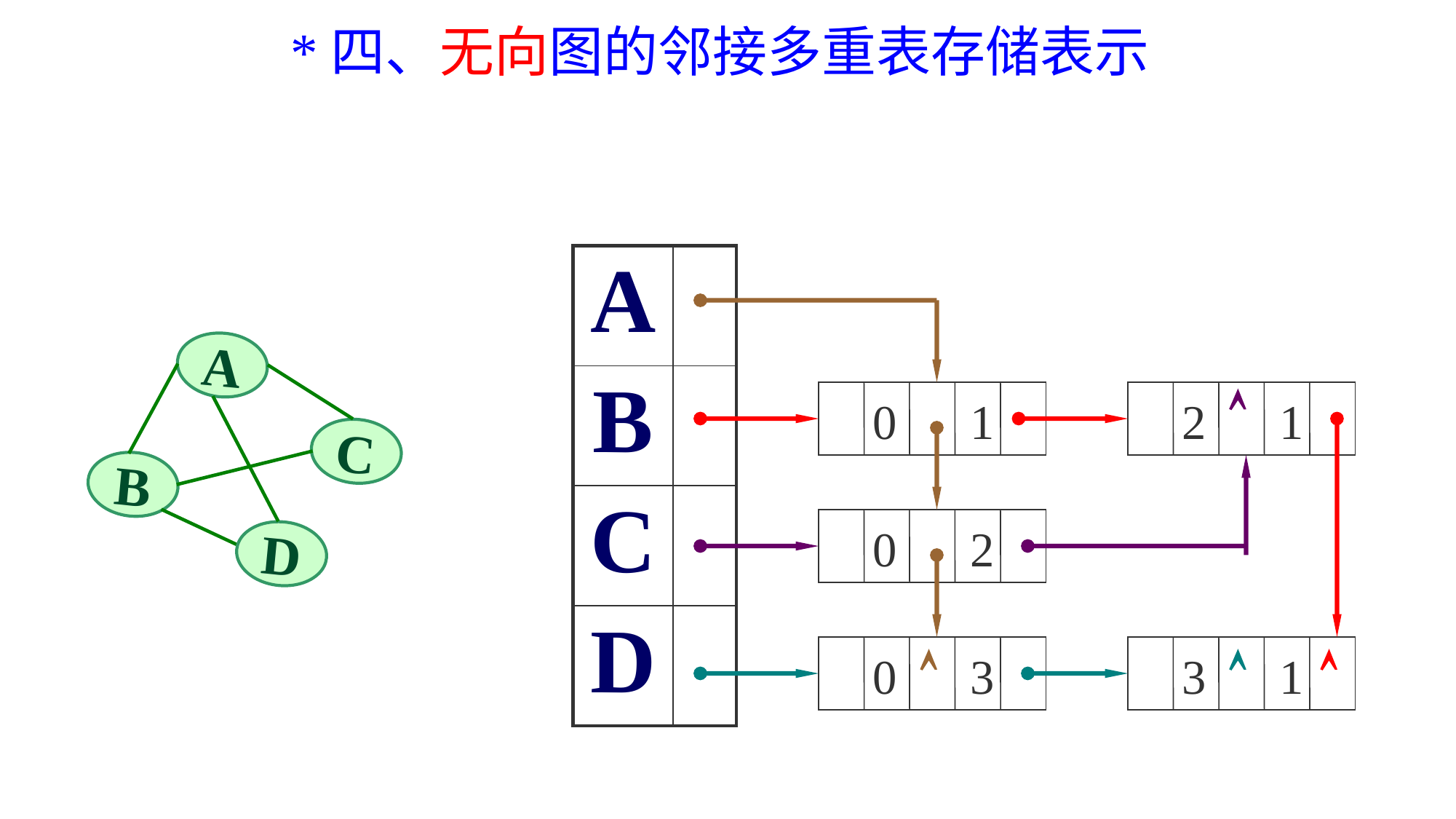

*四、无向图的邻接多重表存储表示
| A |  |
| --- | --- |
| B |  |
| C |  |
| D |  |

A

C

B

D
∧

0      1

2      1

0      2

0      3
∧

3      1
∧
∧